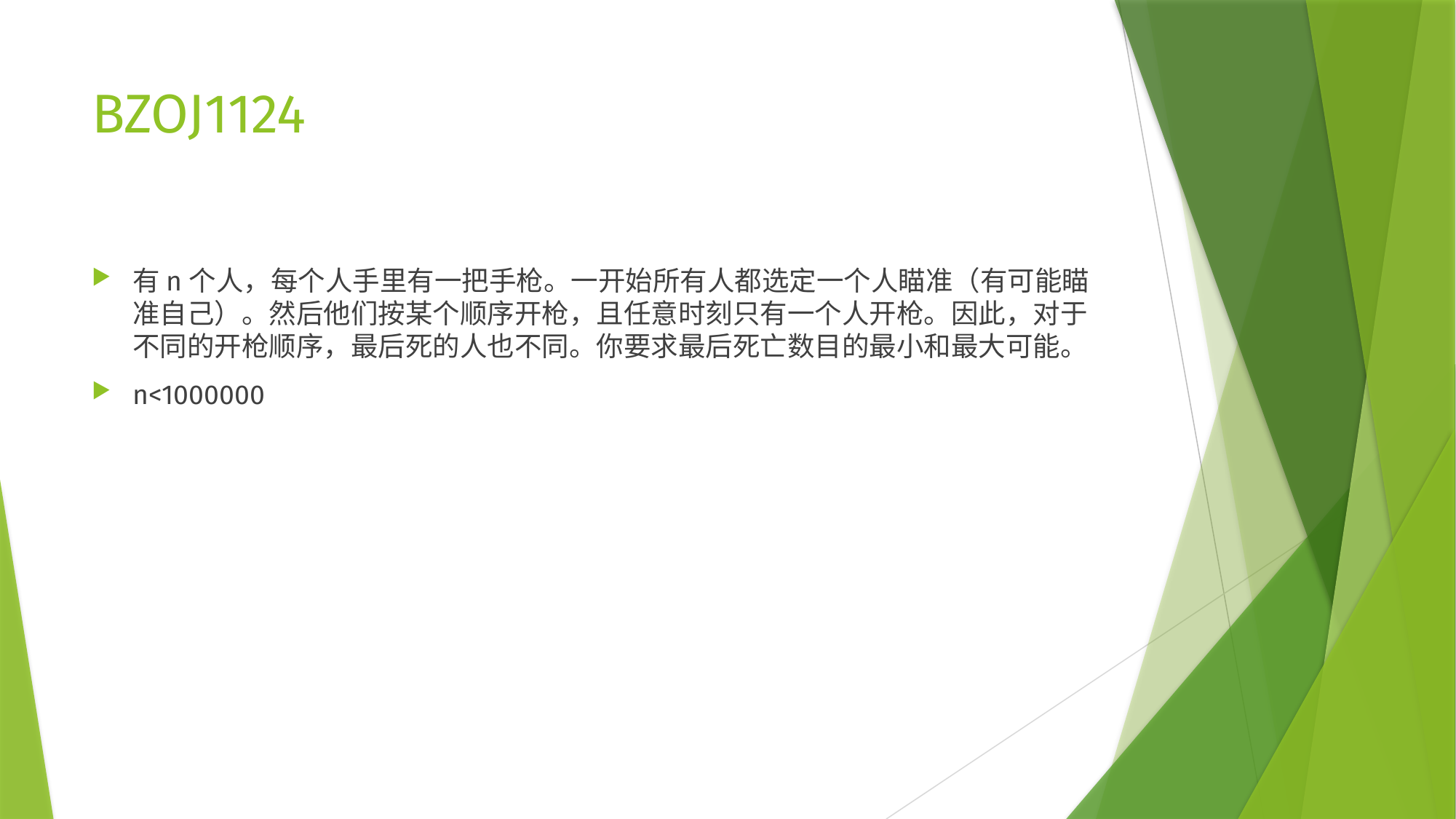

# BZOJ1124
有n个人，每个人手里有一把手枪。一开始所有人都选定一个人瞄准（有可能瞄准自己）。然后他们按某个顺序开枪，且任意时刻只有一个人开枪。因此，对于不同的开枪顺序，最后死的人也不同。你要求最后死亡数目的最小和最大可能。
n<1000000